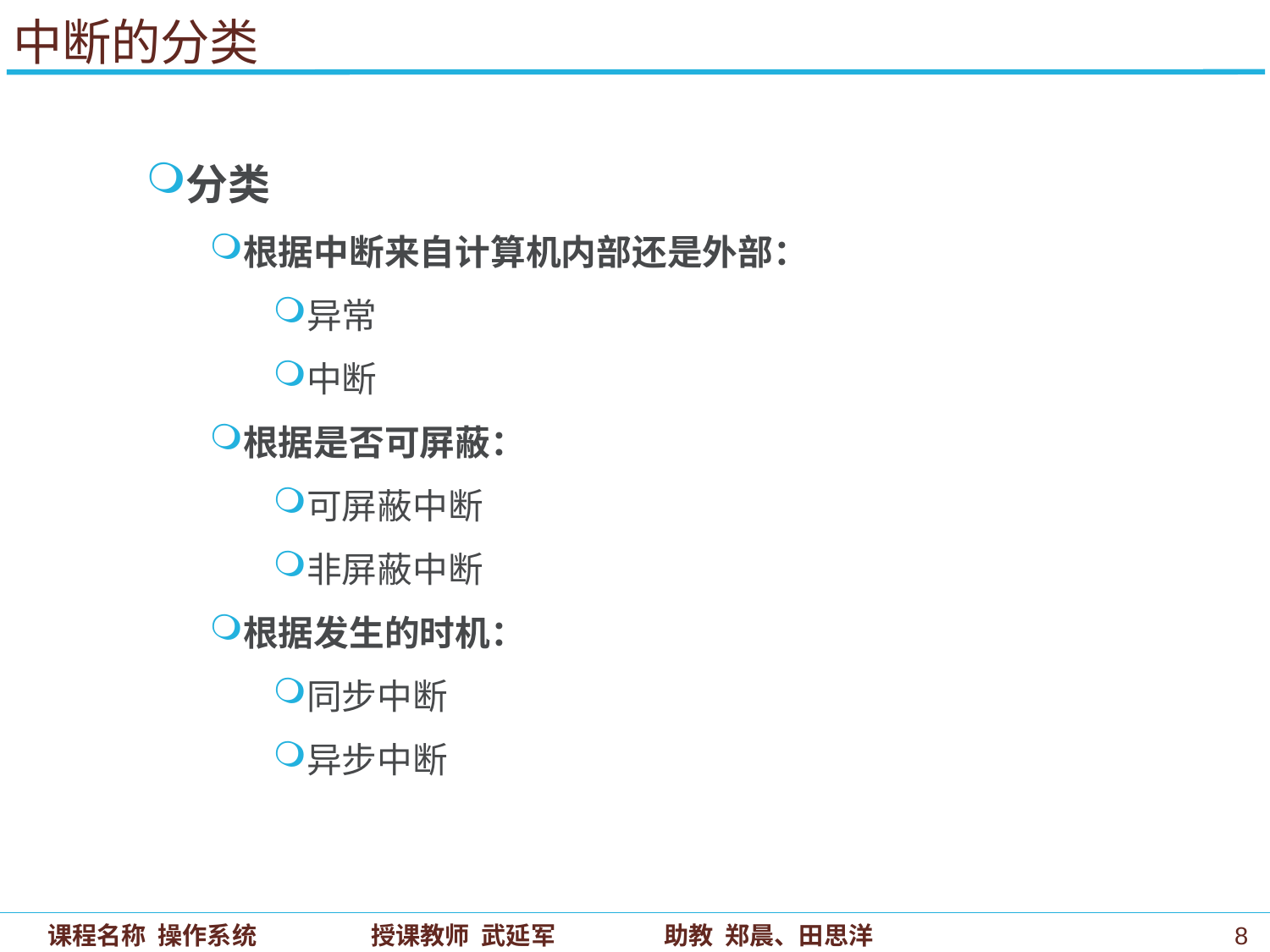

中断的分类
分类
根据中断来自计算机内部还是外部：
异常
中断
根据是否可屏蔽：
可屏蔽中断
非屏蔽中断
根据发生的时机：
同步中断
异步中断

课程名称  操作系统                    授课教师  武延军                   助教  郑晨、田思洋
8